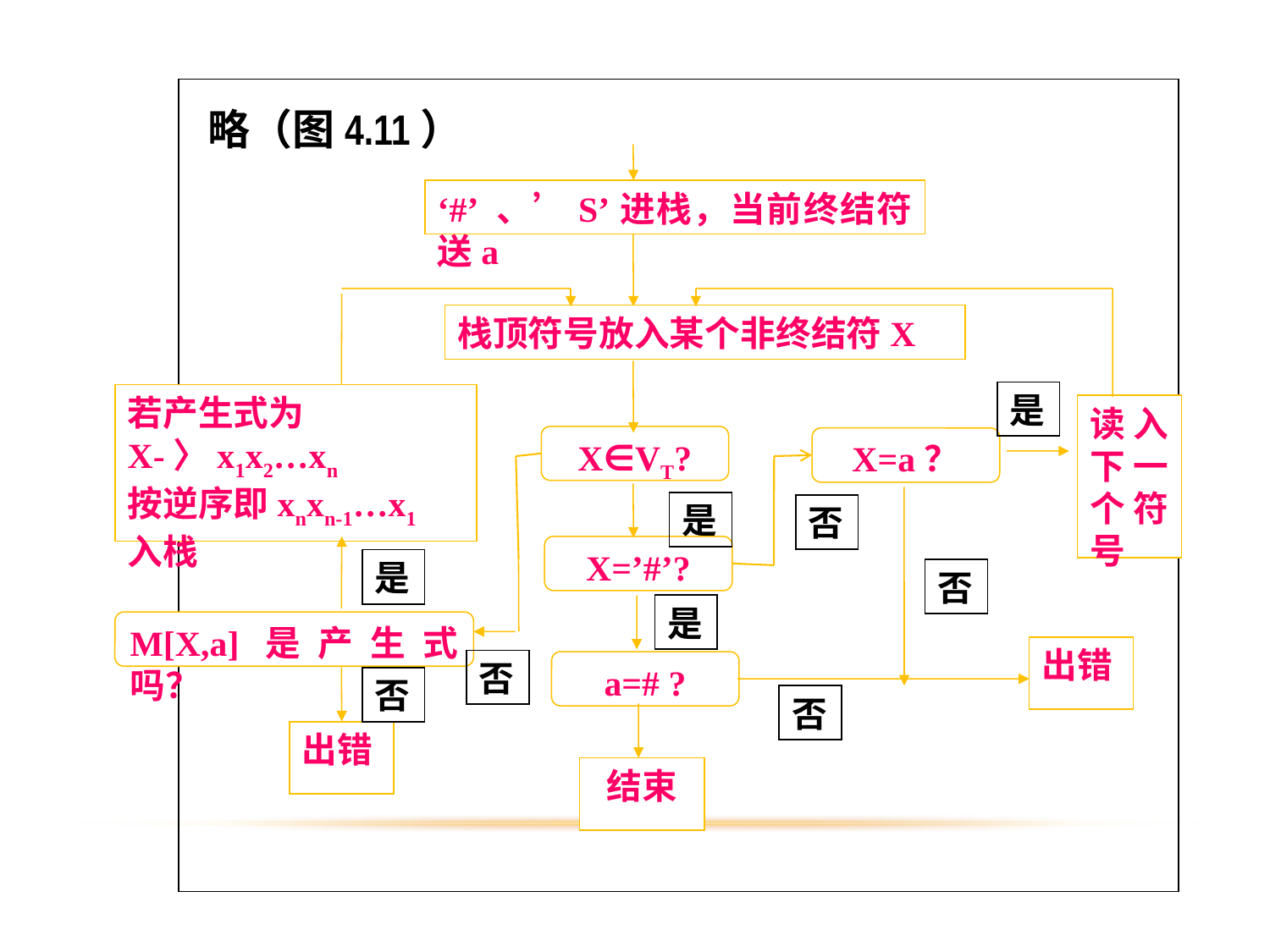

略（图4.11）

‘#’ 、’S’进栈，当前终结符送a

栈顶符号放入某个非终结符X

是
若产生式为
X-〉x1x2…xn
按逆序即xnxn-1…x1
入栈
读入下一个符号
X∈VT?
X=a？

是
否

X=’#’?
是

否
是

M[X,a]是产生式吗？

出错
否
a=# ?

否

否

出错
结束
10